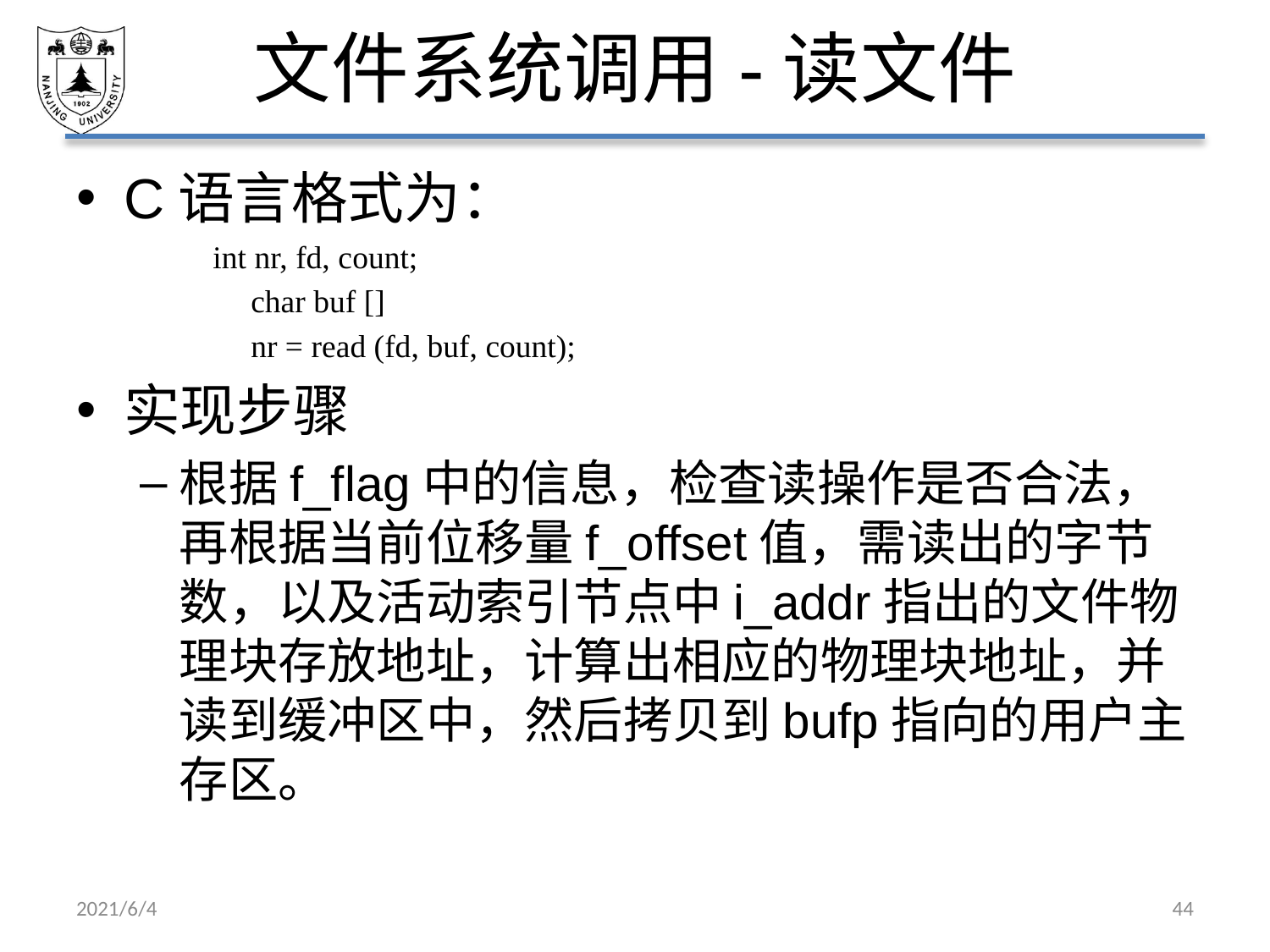

# 文件系统调用-读文件
C语言格式为：
                 int nr, fd, count;
 		char buf []
 		nr = read (fd, buf, count);
实现步骤
根据f_flag中的信息，检查读操作是否合法，再根据当前位移量f_offset值，需读出的字节数，以及活动索引节点中i_addr指出的文件物理块存放地址，计算出相应的物理块地址，并读到缓冲区中，然后拷贝到bufp指向的用户主存区。

2021/6/4
44